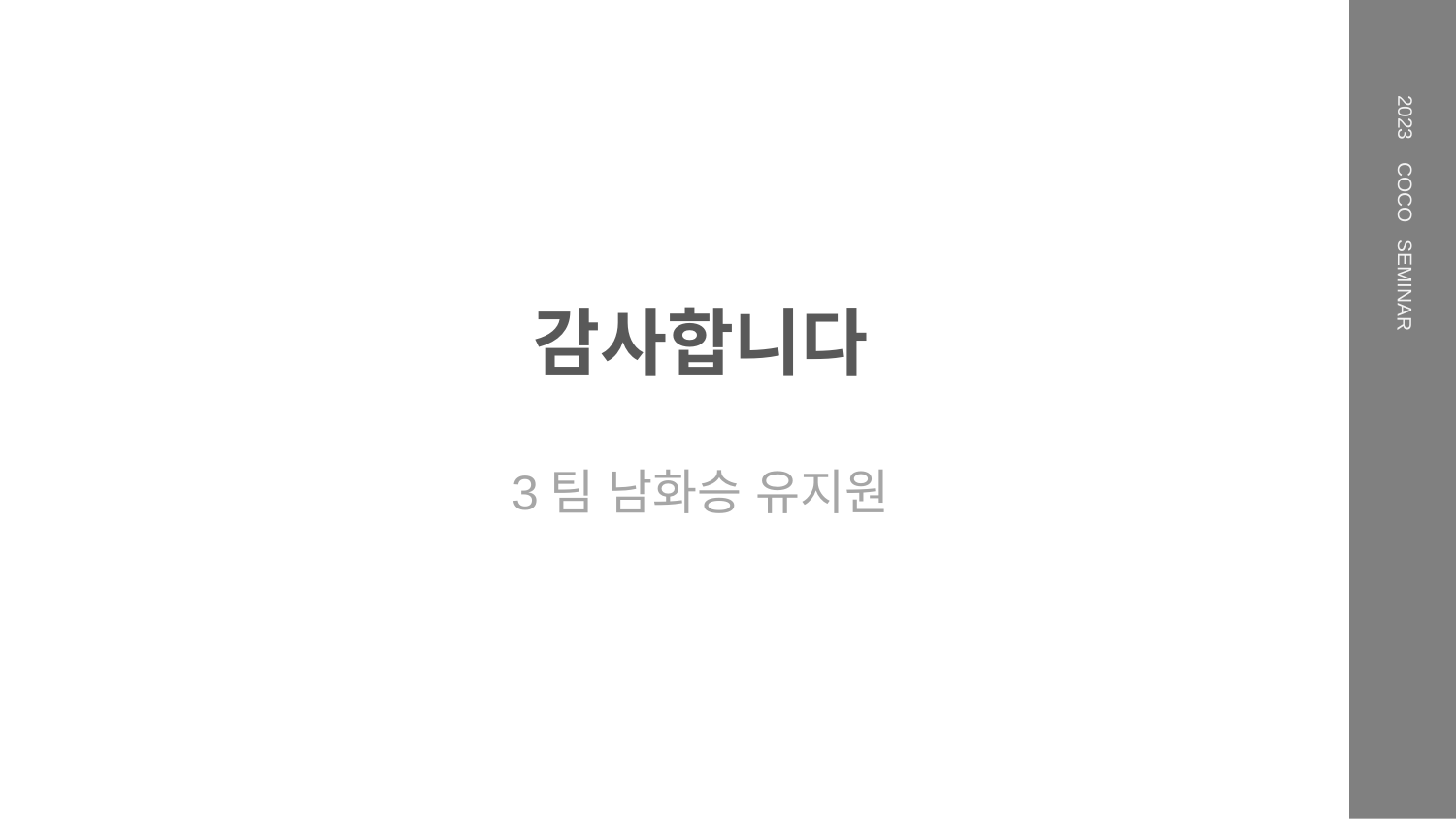

감사합니다

3팀 남화승 유지원
2023    COCO   SEMINAR